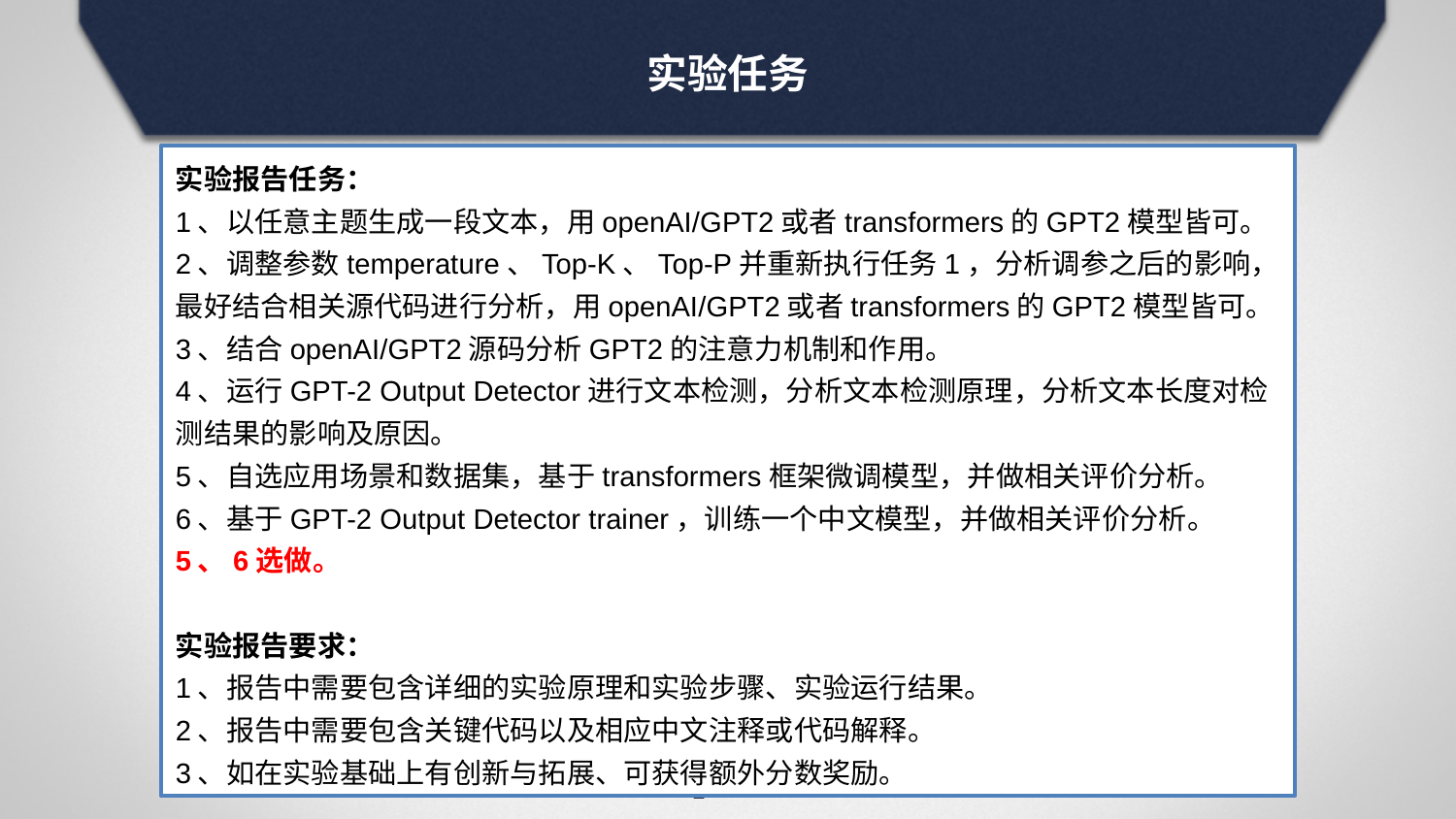

实验任务
实验报告任务：
1、以任意主题生成一段文本，用openAI/GPT2或者transformers的GPT2模型皆可。
2、调整参数temperature、Top-K、Top-P并重新执行任务1，分析调参之后的影响，最好结合相关源代码进行分析，用openAI/GPT2或者transformers的GPT2模型皆可。
3、结合openAI/GPT2源码分析GPT2的注意力机制和作用。
4、运行GPT-2 Output Detector进行文本检测，分析文本检测原理，分析文本长度对检测结果的影响及原因。
5、自选应用场景和数据集，基于transformers框架微调模型，并做相关评价分析。
6、基于GPT-2 Output Detector trainer，训练一个中文模型，并做相关评价分析。
5、6选做。

实验报告要求：
1、报告中需要包含详细的实验原理和实验步骤、实验运行结果。
2、报告中需要包含关键代码以及相应中文注释或代码解释。
3、如在实验基础上有创新与拓展、可获得额外分数奖励。
2